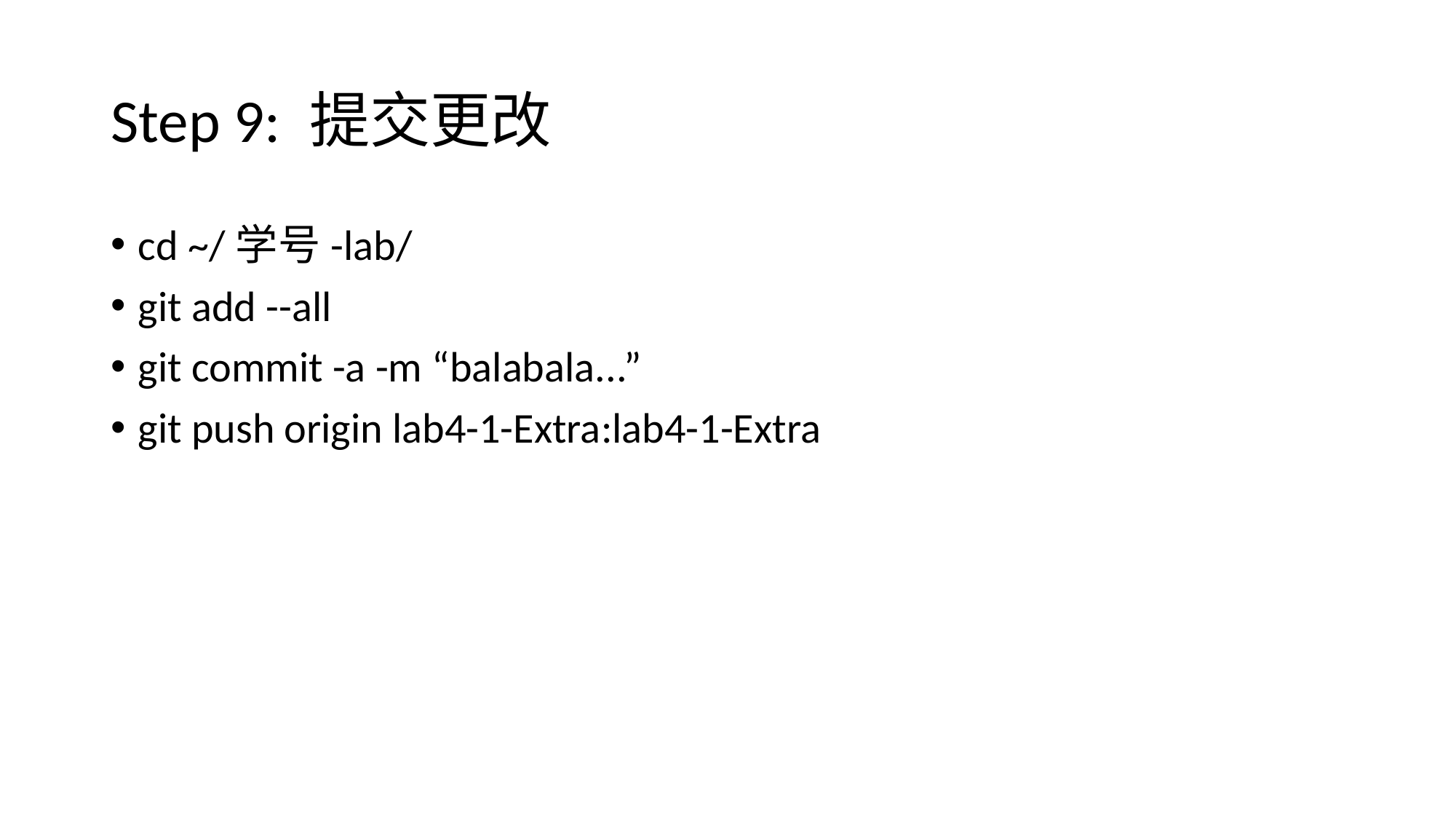

# Step 9: 提交更改
cd ~/学号-lab/
git add --all
git commit -a -m “balabala...”
git push origin lab4-1-Extra:lab4-1-Extra